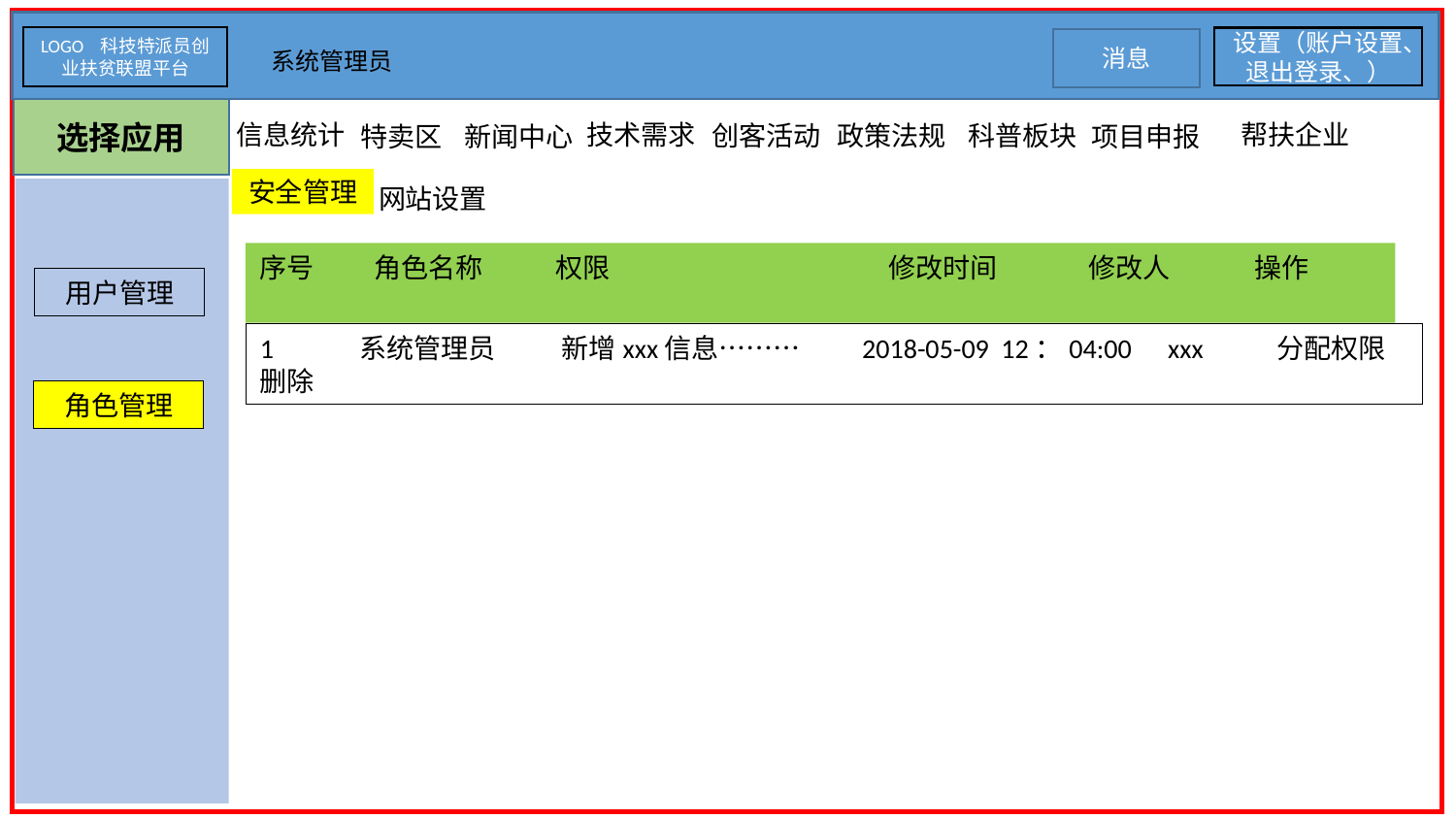

LOGO   科技特派员创业扶贫联盟平台
设置（账户设置、退出登录、）
消息
系统管理员
选择应用
信息统计
帮扶企业
技术需求
创客活动
科普板块
政策法规
特卖区
项目申报
新闻中心
安全管理
网站设置

序号          角色名称            权限                                              修改时间               修改人              操作
用户管理
1             系统管理员           新增xxx信息………         2018-05-09  12：04:00      xxx           分配权限    删除
角色管理